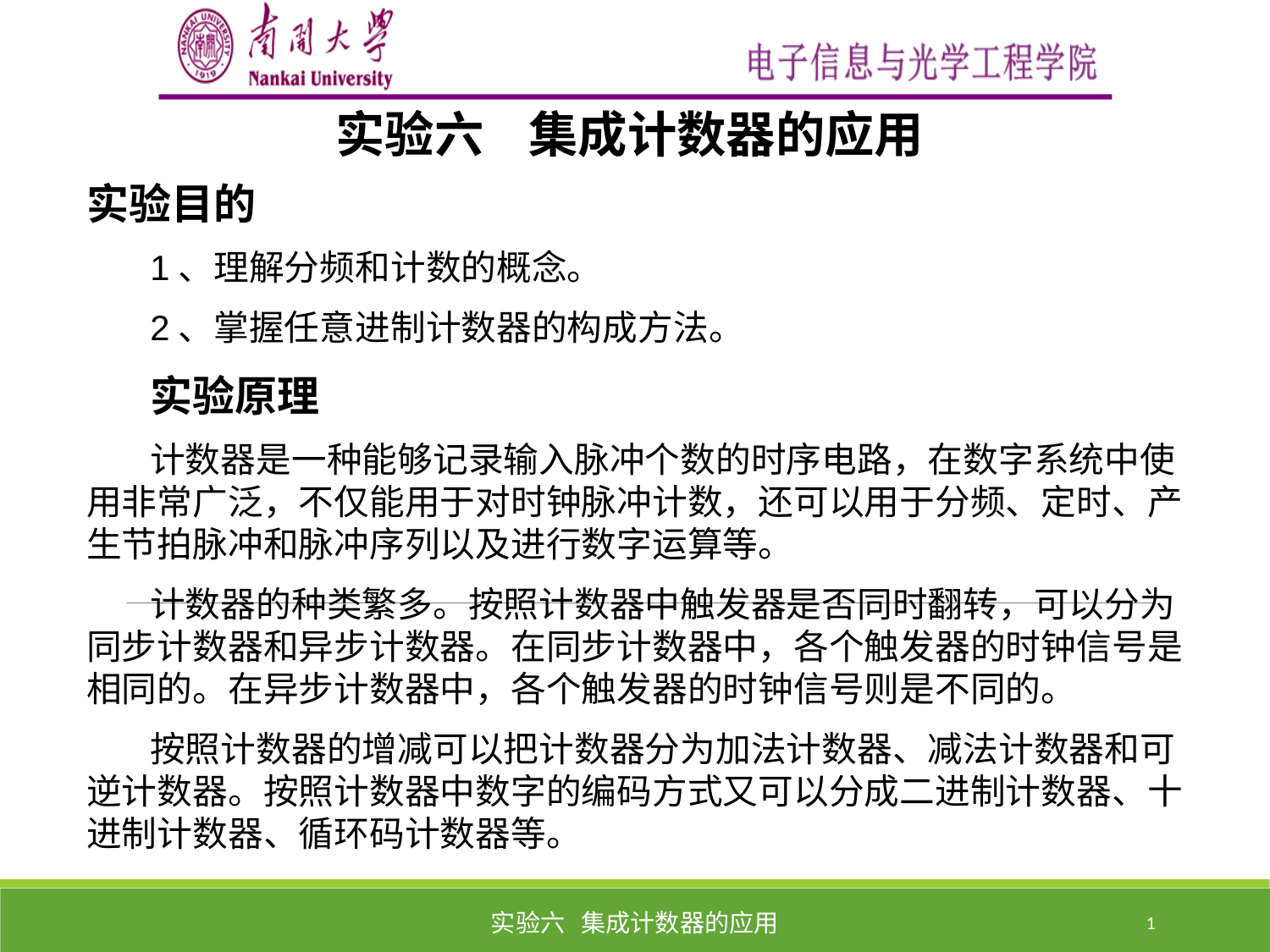

实验六    集成计数器的应用
实验目的
1、理解分频和计数的概念。
2、掌握任意进制计数器的构成方法。
实验原理
计数器是一种能够记录输入脉冲个数的时序电路，在数字系统中使用非常广泛，不仅能用于对时钟脉冲计数，还可以用于分频、定时、产生节拍脉冲和脉冲序列以及进行数字运算等。
计数器的种类繁多。按照计数器中触发器是否同时翻转，可以分为同步计数器和异步计数器。在同步计数器中，各个触发器的时钟信号是相同的。在异步计数器中，各个触发器的时钟信号则是不同的。
按照计数器的增减可以把计数器分为加法计数器、减法计数器和可逆计数器。按照计数器中数字的编码方式又可以分成二进制计数器、十进制计数器、循环码计数器等。
实验六  集成计数器的应用
1